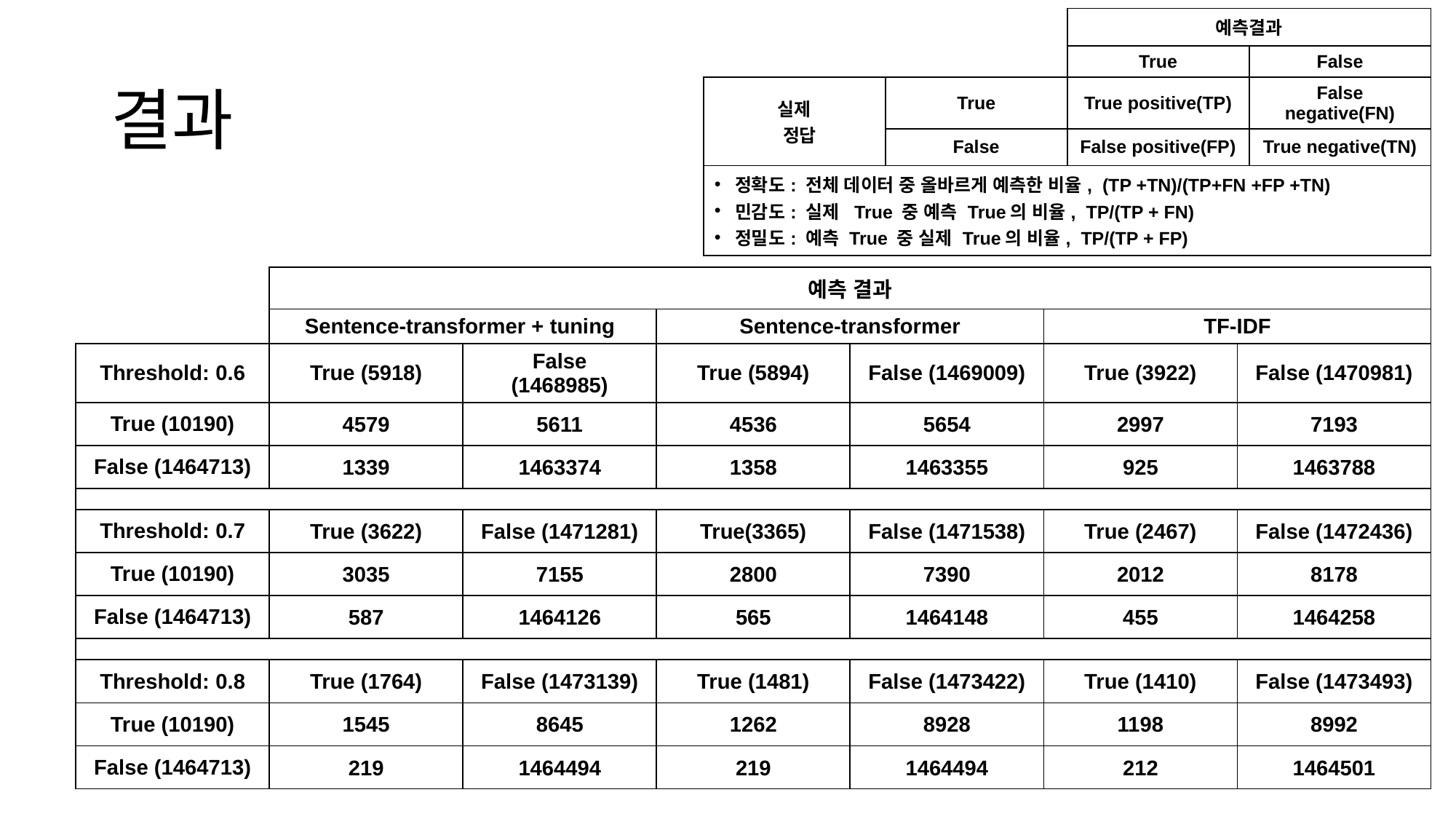

|  |  | 예측결과 |  |
| --- | --- | --- | --- |
|  |  | True | False |
| 실제 정답 | True | True positive(TP) | False negative(FN) |
|  | False | False positive(FP) | True negative(TN) |
| 정확도: 전체 데이터 중 올바르게 예측한 비율, (TP +TN)/(TP+FN +FP +TN) 민감도: 실제 True 중 예측 True의 비율, TP/(TP + FN) 정밀도: 예측 True 중 실제 True의 비율, TP/(TP + FP) | 정확도: 전체 데이터 중 올바르게 예측한 비율 (TP +TN)/(TP+FN +FP +TN) |  |  |
# 결과
|  | 예측 결과 |  |  |  |  |  |
| --- | --- | --- | --- | --- | --- | --- |
|  | Sentence-transformer + tuning |  | Sentence-transformer |  | TF-IDF |  |
| Threshold: 0.6 | True (5918) | False (1468985) | True (5894) | False (1469009) | True (3922) | False (1470981) |
| True (10190) | 4579 | 5611 | 4536 | 5654 | 2997 | 7193 |
| False (1464713) | 1339 | 1463374 | 1358 | 1463355 | 925 | 1463788 |
|  |  |  |  |  |  |  |
| Threshold: 0.7 | True (3622) | False (1471281) | True(3365) | False (1471538) | True (2467) | False (1472436) |
| True (10190) | 3035 | 7155 | 2800 | 7390 | 2012 | 8178 |
| False (1464713) | 587 | 1464126 | 565 | 1464148 | 455 | 1464258 |
|  |  |  |  |  |  |  |
| Threshold: 0.8 | True (1764) | False (1473139) | True (1481) | False (1473422) | True (1410) | False (1473493) |
| True (10190) | 1545 | 8645 | 1262 | 8928 | 1198 | 8992 |
| False (1464713) | 219 | 1464494 | 219 | 1464494 | 212 | 1464501 |